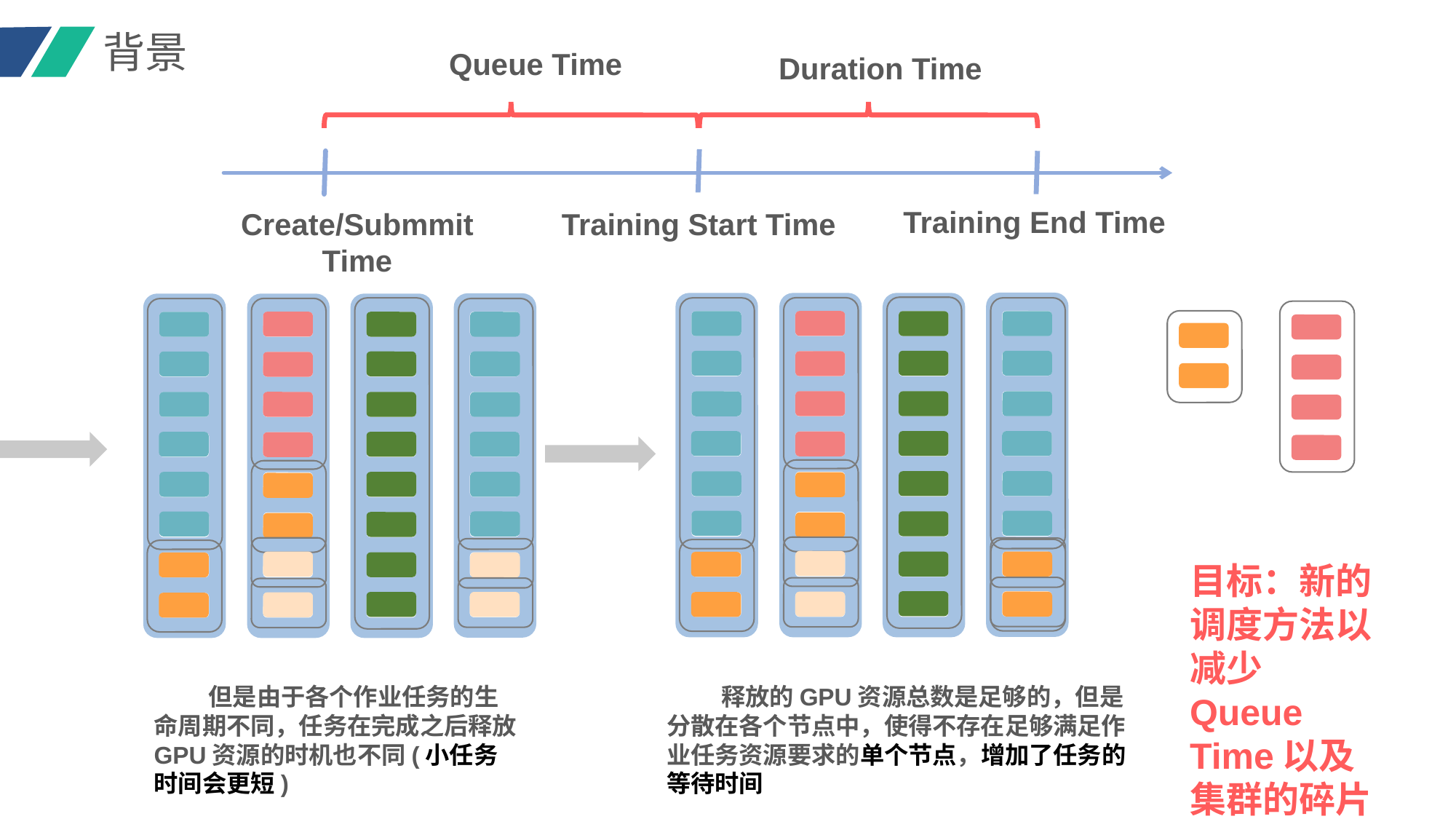

背景

Queue Time

Duration Time
Training End Time
Create/Submmit Time
Training Start Time

目标：新的调度方法以减少Queue Time以及集群的碎片率

但是由于各个作业任务的生命周期不同，任务在完成之后释放GPU资源的时机也不同(小任务时间会更短)
释放的GPU资源总数是足够的，但是分散在各个节点中，使得不存在足够满足作业任务资源要求的单个节点，增加了任务的等待时间